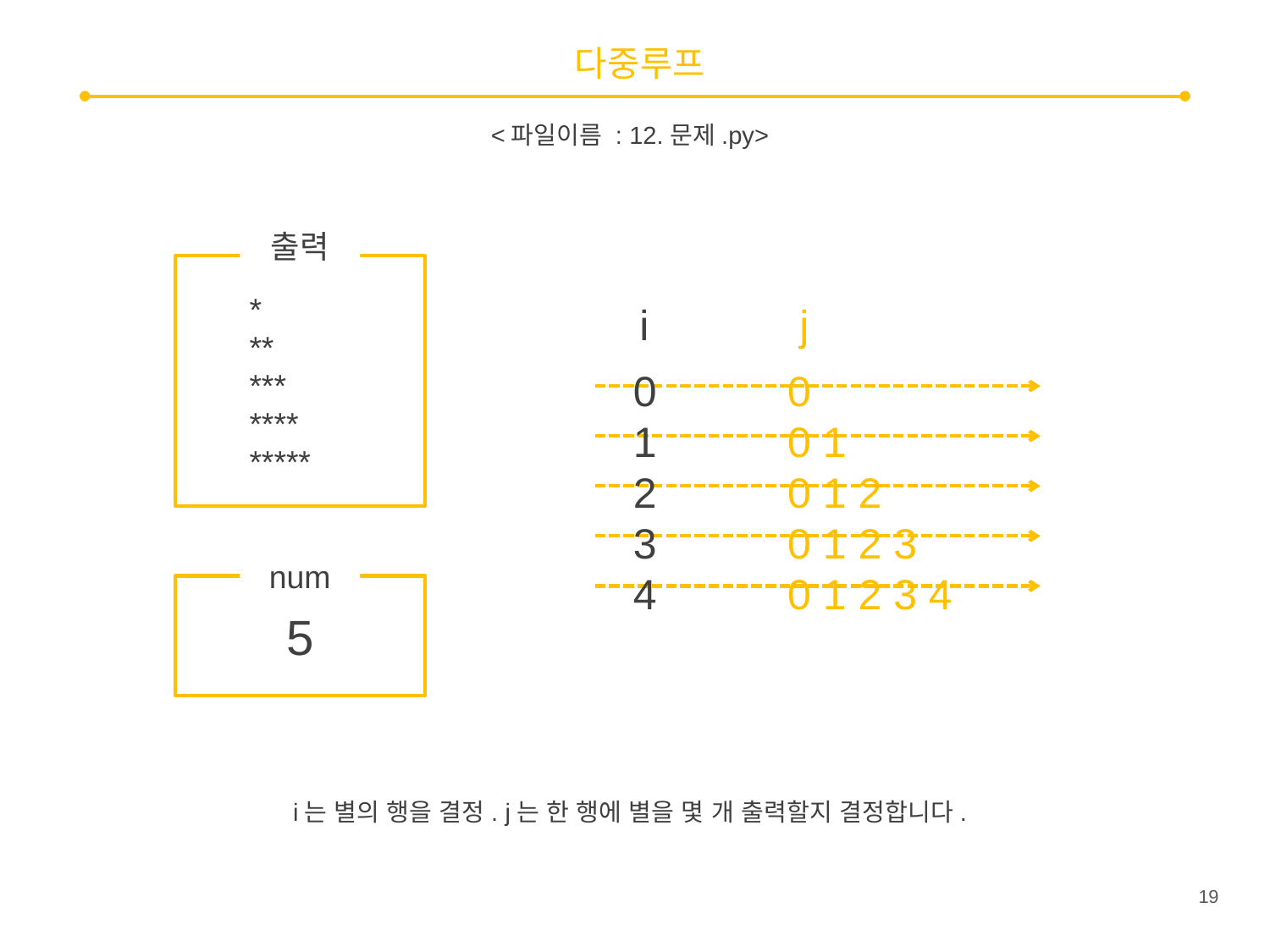

# 다중루프
<파일이름 : 12.문제.py>
출력

*
**
***
****
*****
i
j
0
1
2
3
4
0
0 1
0 1 2
0 1 2 3
0 1 2 3 4
num
5
i는 별의 행을 결정. j는 한 행에 별을 몇 개 출력할지 결정합니다.